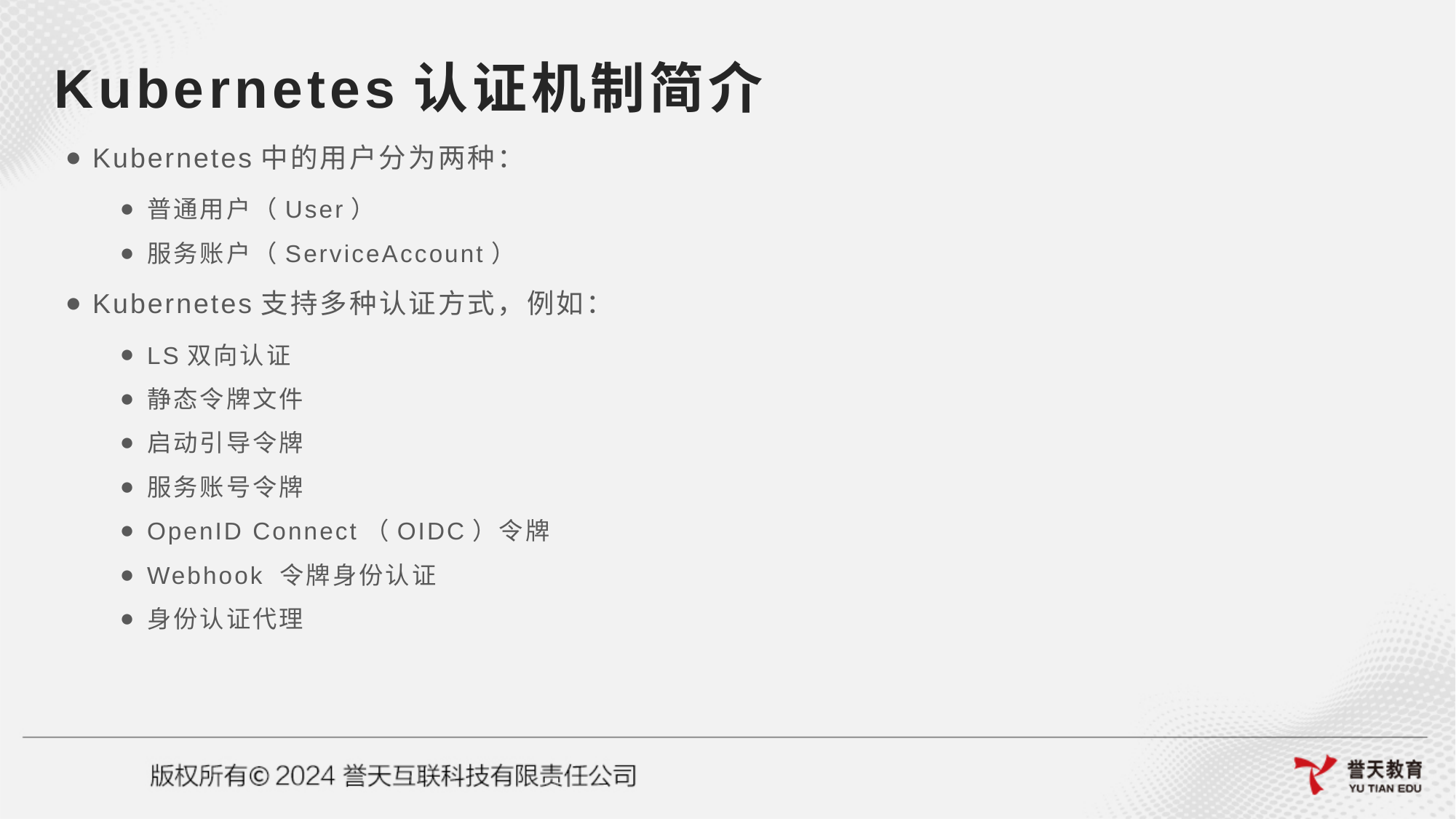

# Kubernetes认证机制简介
Kubernetes中的用户分为两种：
普通用户（User）
服务账户（ServiceAccount）
Kubernetes支持多种认证方式，例如：
LS双向认证
静态令牌文件
启动引导令牌
服务账号令牌
OpenID Connect（OIDC）令牌
Webhook 令牌身份认证
身份认证代理